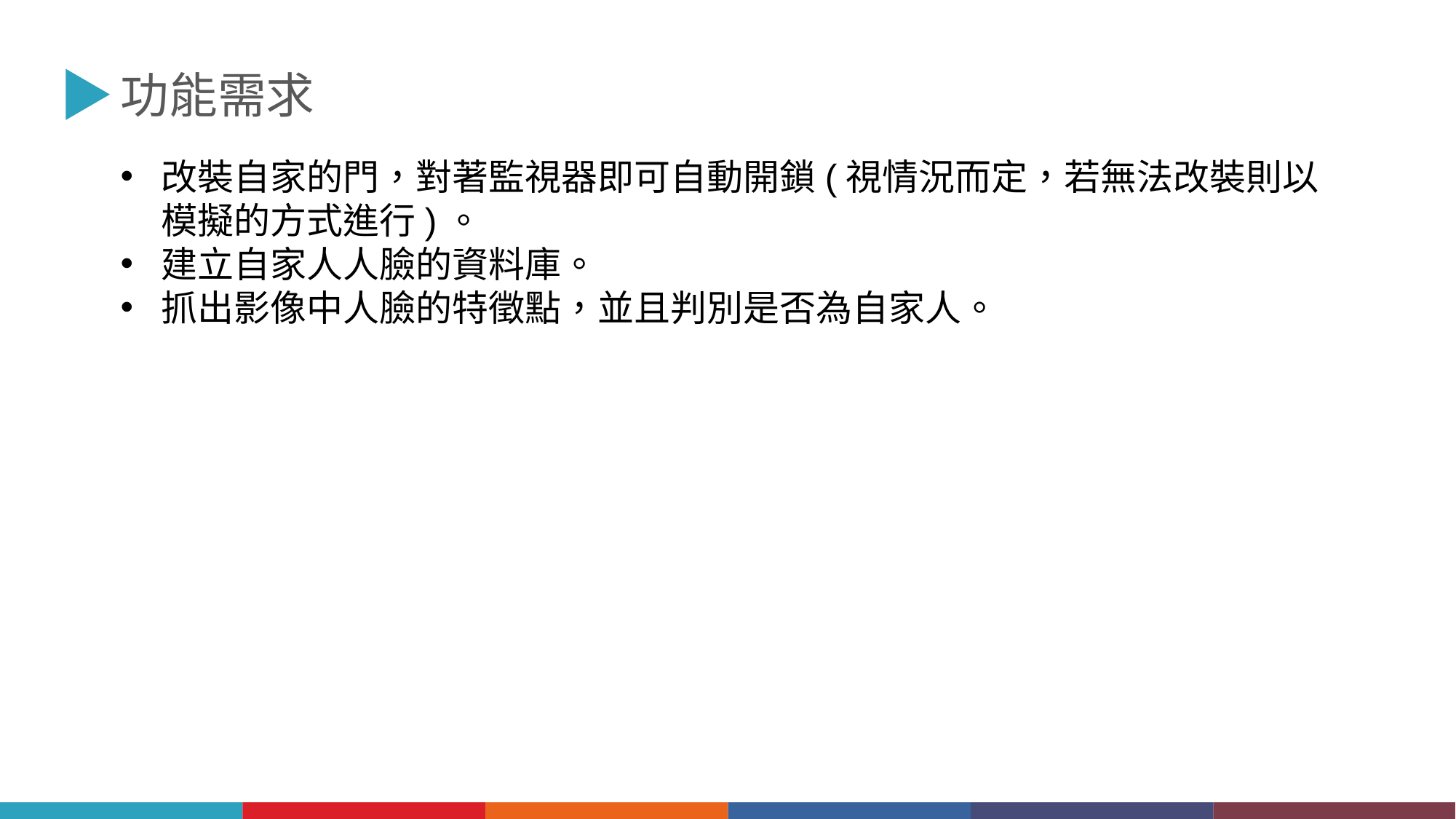

功能需求

改裝自家的門，對著監視器即可自動開鎖(視情況而定，若無法改裝則以模擬的方式進行)。
建立自家人人臉的資料庫。
抓出影像中人臉的特徵點，並且判別是否為自家人。